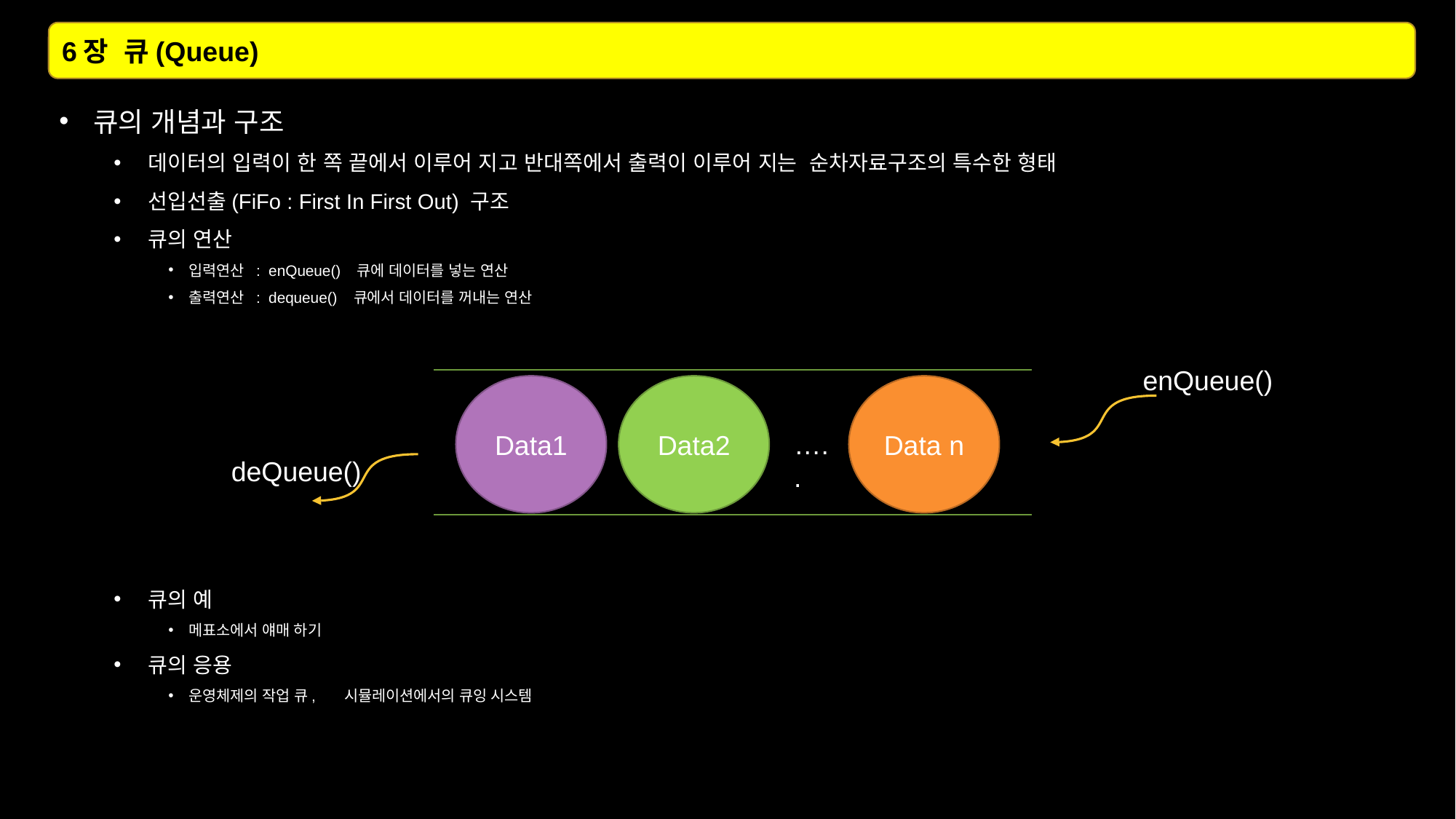

6장  큐(Queue)
큐의 개념과 구조
데이터의 입력이 한 쪽 끝에서 이루어 지고 반대쪽에서 출력이 이루어 지는  순차자료구조의 특수한 형태
선입선출(FiFo : First In First Out) 구조
큐의 연산
입력연산  :  enQueue()   큐에 데이터를 넣는 연산
출력연산  :  dequeue()   큐에서 데이터를 꺼내는 연산

큐의 예
메표소에서 얘매 하기
큐의 응용
운영체제의 작업 큐,      시뮬레이션에서의 큐잉 시스템
enQueue()

Data1
Data2
Data n
…..
deQueue()